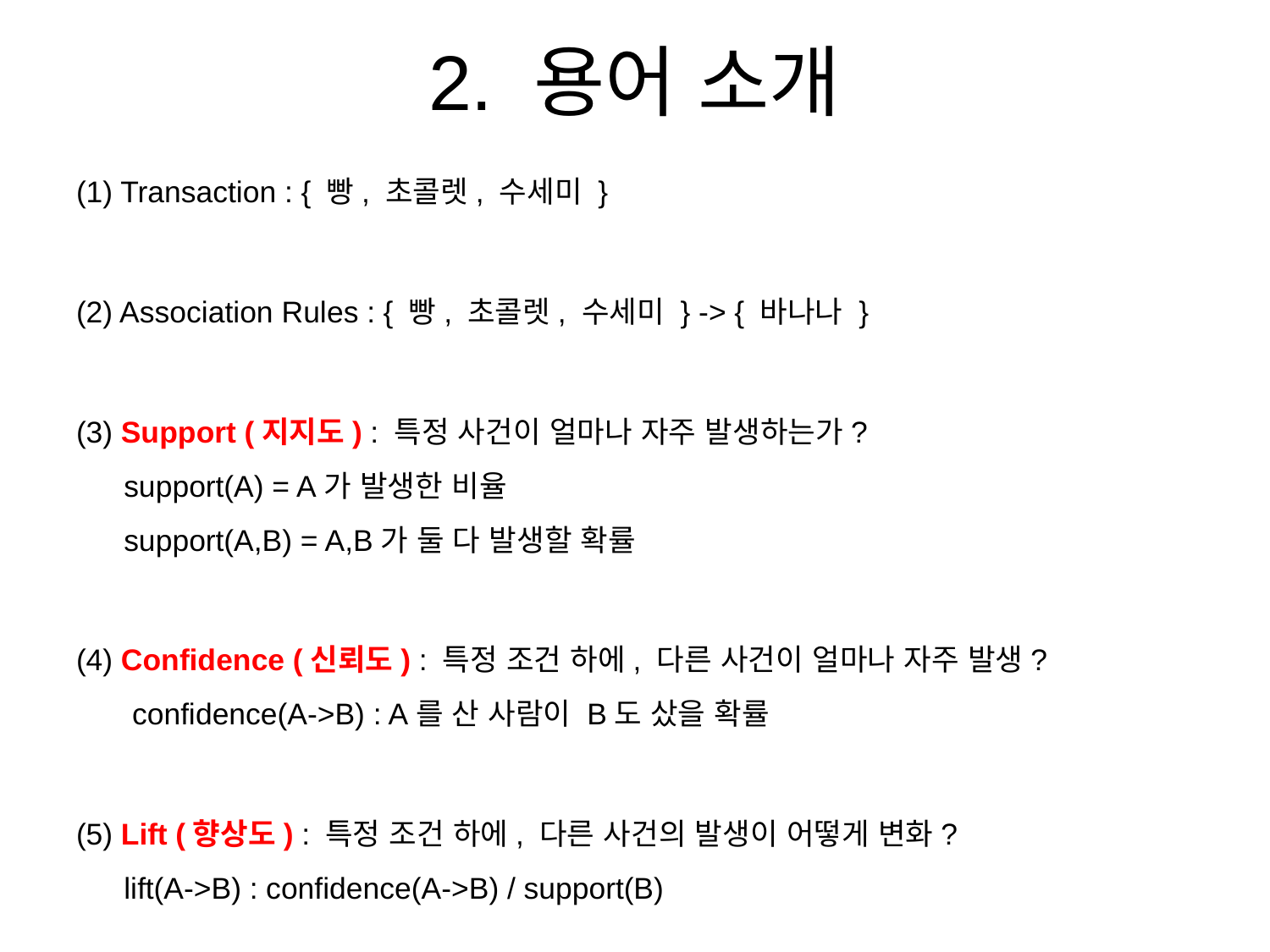

# 2. 용어 소개
(1) Transaction : { 빵, 초콜렛, 수세미 }

(2) Association Rules : { 빵, 초콜렛, 수세미 } -> { 바나나 }

(3) Support (지지도) : 특정 사건이 얼마나 자주 발생하는가?
support(A) = A가 발생한 비율
support(A,B) = A,B가 둘 다 발생할 확률

(4) Confidence (신뢰도) : 특정 조건 하에, 다른 사건이 얼마나 자주 발생?
 confidence(A->B) : A를 산 사람이 B도 샀을 확률

(5) Lift (향상도) : 특정 조건 하에, 다른 사건의 발생이 어떻게 변화?
lift(A->B) : confidence(A->B) / support(B)